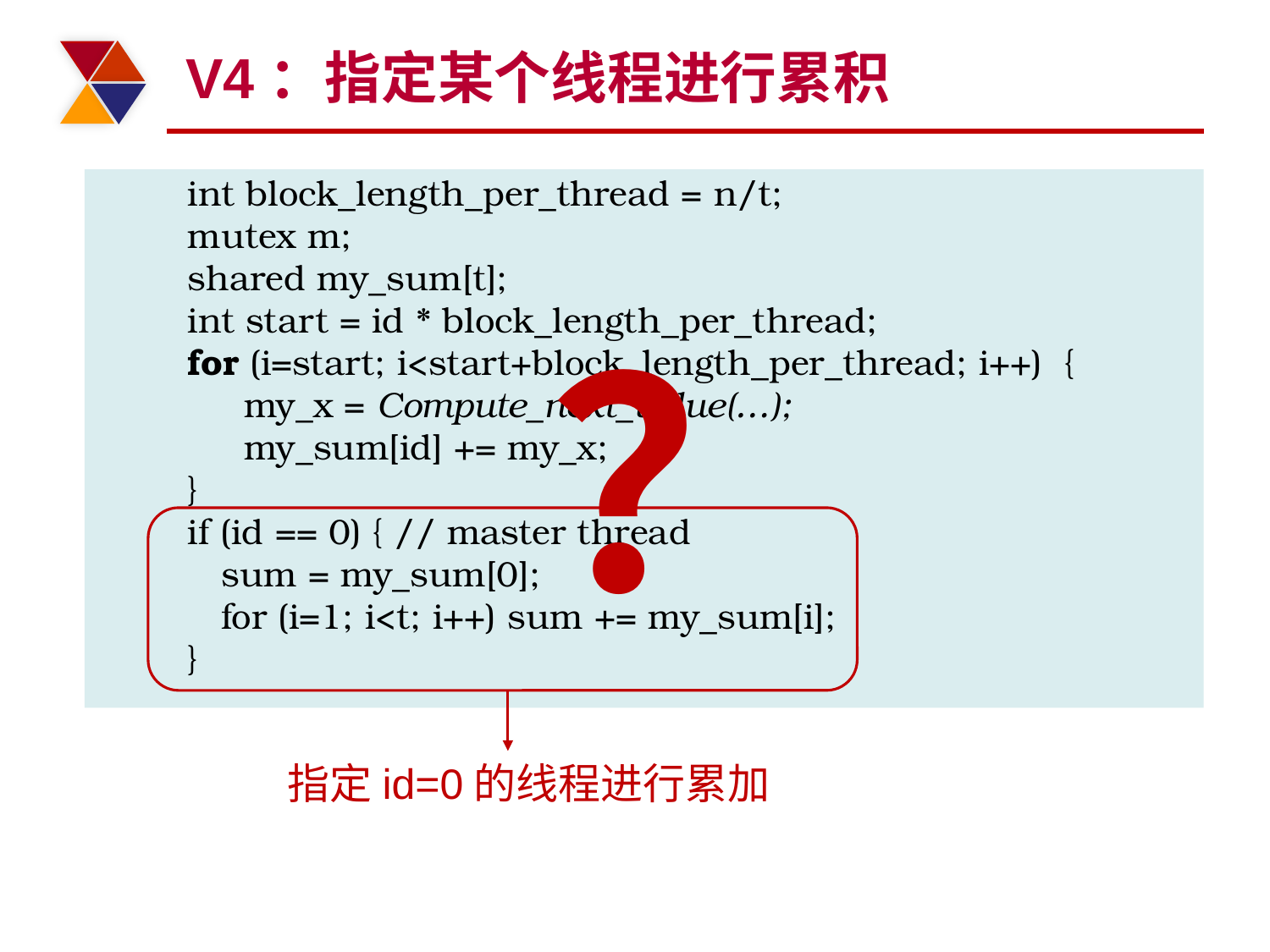

# V4：指定某个线程进行累积
int block_length_per_thread = n/t;
mutex m;
shared my_sum[t];
int start = id * block_length_per_thread;
for (i=start; i<start+block_length_per_thread; i++)  {
     my_x = Compute_next_value(…);
     my_sum[id] += my_x;
}
if (id == 0) { // master thread
   sum = my_sum[0];
   for (i=1; i<t; i++) sum += my_sum[i];
}

？

指定id=0的线程进行累加